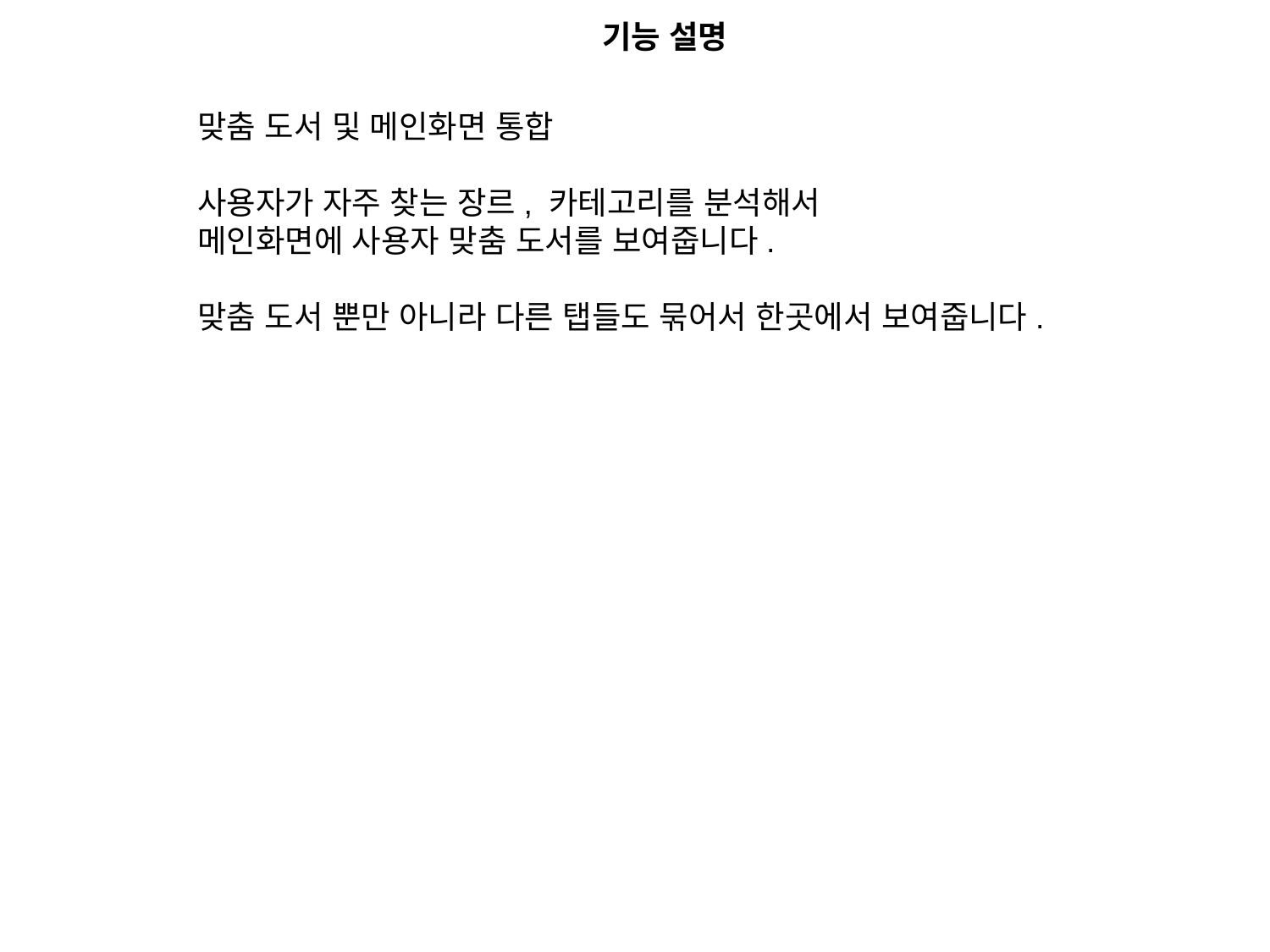

기능 설명
맞춤 도서 및 메인화면 통합

사용자가 자주 찾는 장르, 카테고리를 분석해서
메인화면에 사용자 맞춤 도서를 보여줍니다.

맞춤 도서 뿐만 아니라 다른 탭들도 묶어서 한곳에서 보여줍니다.